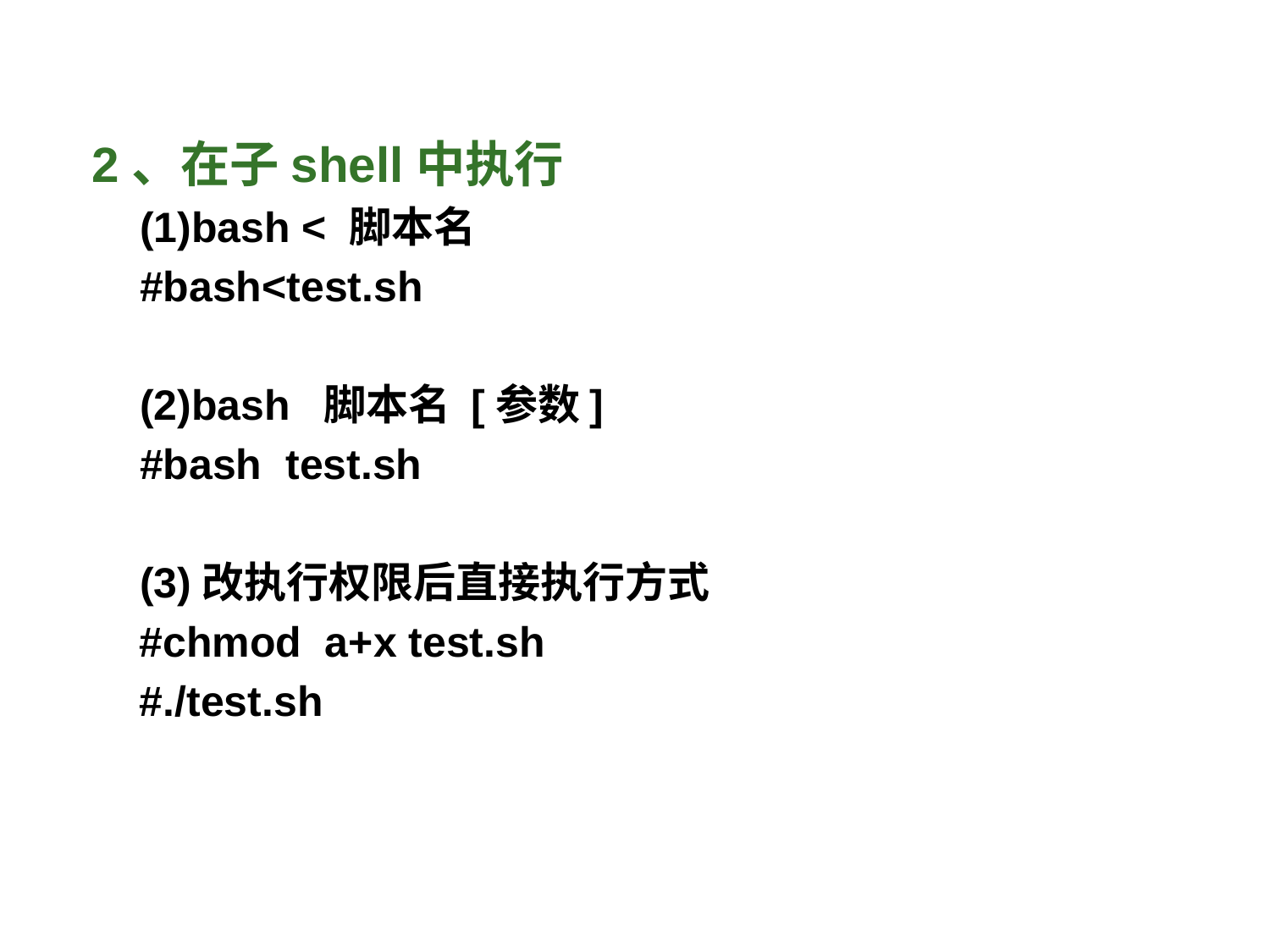

2、在子shell中执行
(1)bash < 脚本名
#bash<test.sh

(2)bash  脚本名 [参数]
#bash  test.sh

(3)改执行权限后直接执行方式
    #chmod  a+x test.sh
    #./test.sh